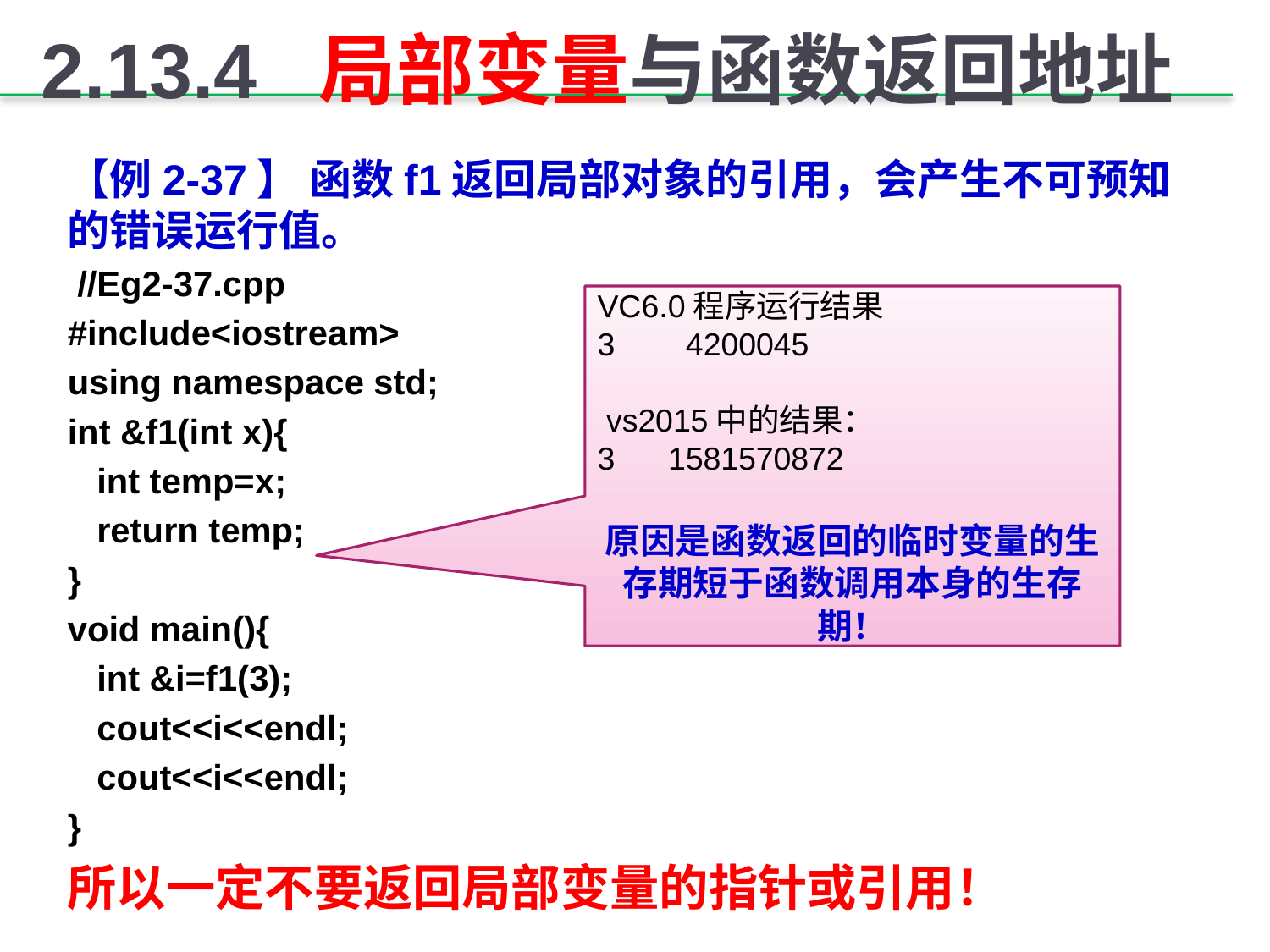

# 2.13.4  局部变量与函数返回地址
【例2-37】 函数f1返回局部对象的引用，会产生不可预知的错误运行值。
 //Eg2-37.cpp
#include<iostream>
using namespace std;
int &f1(int x){
   int temp=x;
   return temp;
}
void main(){
   int &i=f1(3);
   cout<<i<<endl;
   cout<<i<<endl;
}
所以一定不要返回局部变量的指针或引用！
VC6.0程序运行结果
3        4200045

 vs2015中的结果：
3      1581570872

原因是函数返回的临时变量的生存期短于函数调用本身的生存期！